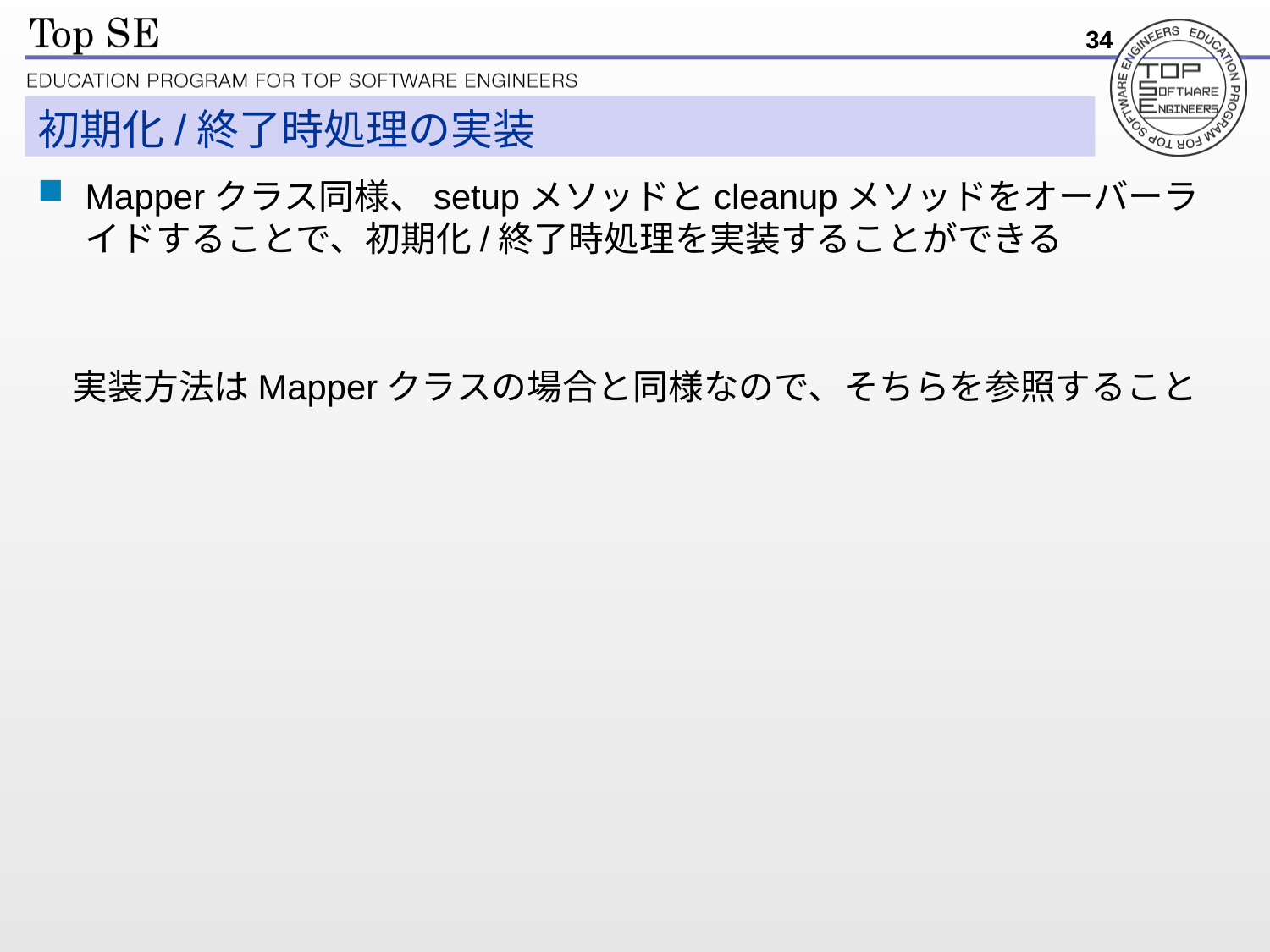

34
# 初期化/終了時処理の実装
Mapperクラス同様、setupメソッドとcleanupメソッドをオーバーライドすることで、初期化/終了時処理を実装することができる

実装方法はMapperクラスの場合と同様なので、そちらを参照すること